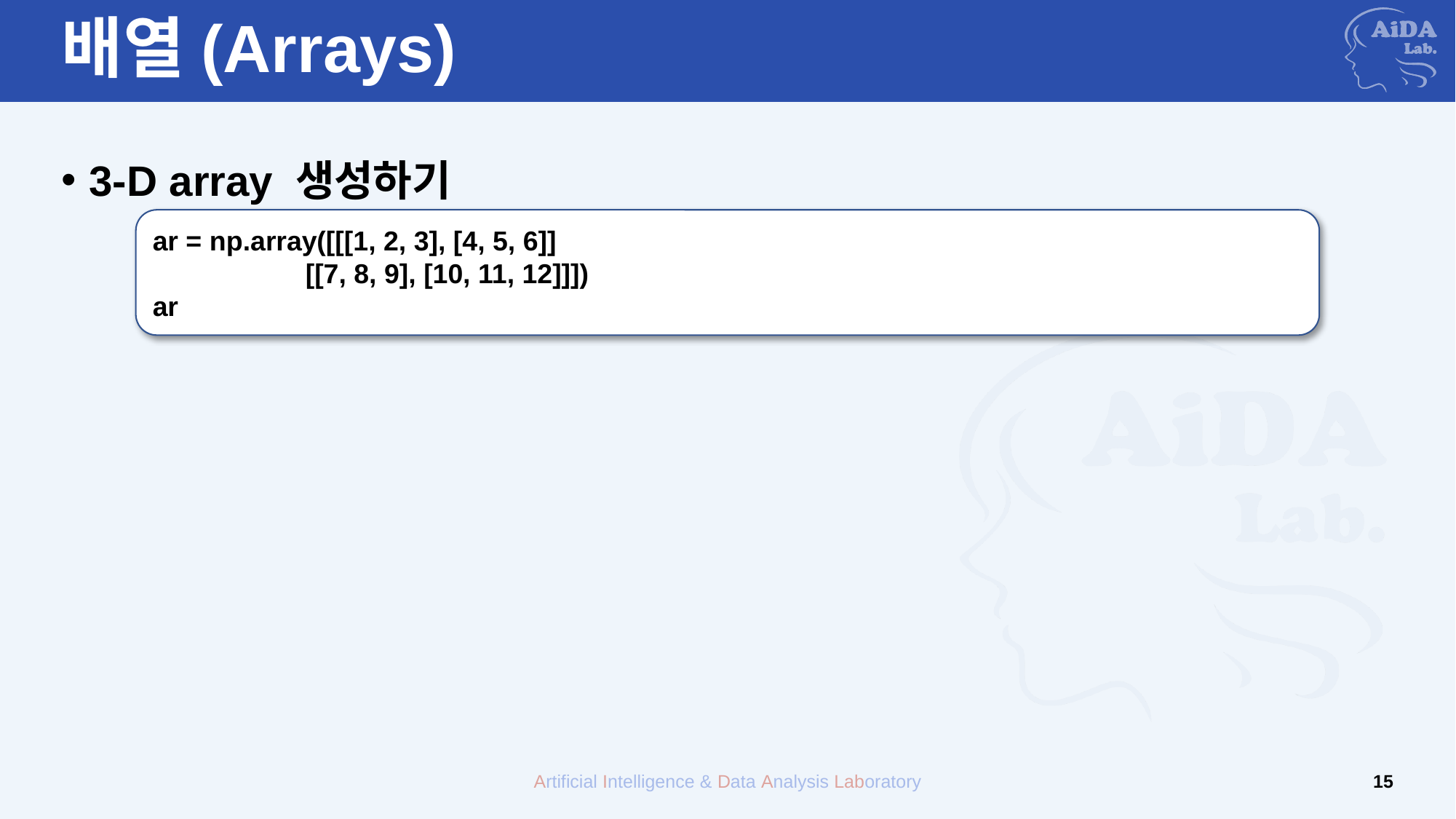

# 배열(Arrays)
3-D array 생성하기
ar = np.array([[[1, 2, 3], [4, 5, 6]]
                    [[7, 8, 9], [10, 11, 12]]])
ar
Artificial Intelligence & Data Analysis Laboratory
15